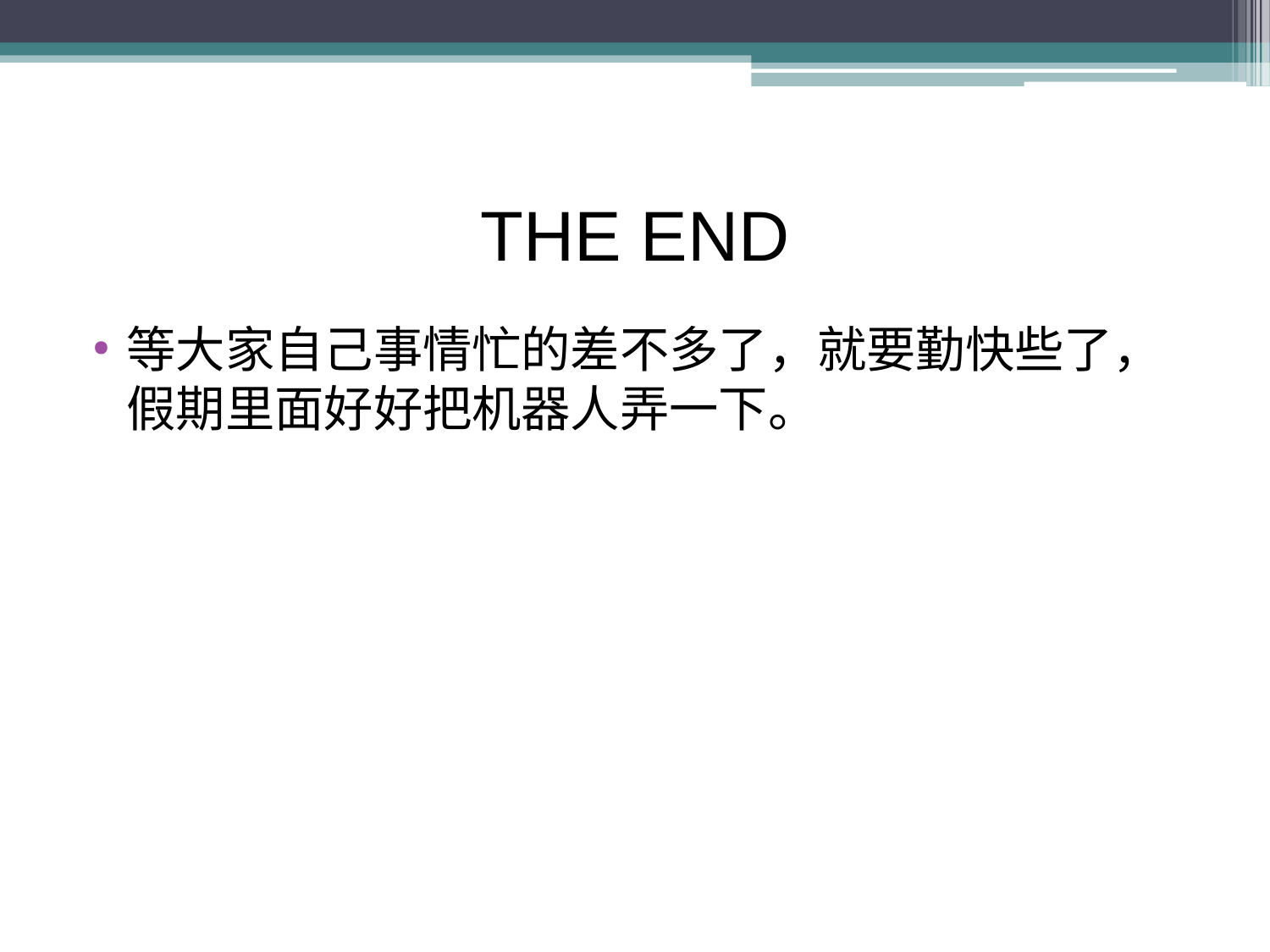

THE END
等大家自己事情忙的差不多了，就要勤快些了，假期里面好好把机器人弄一下。